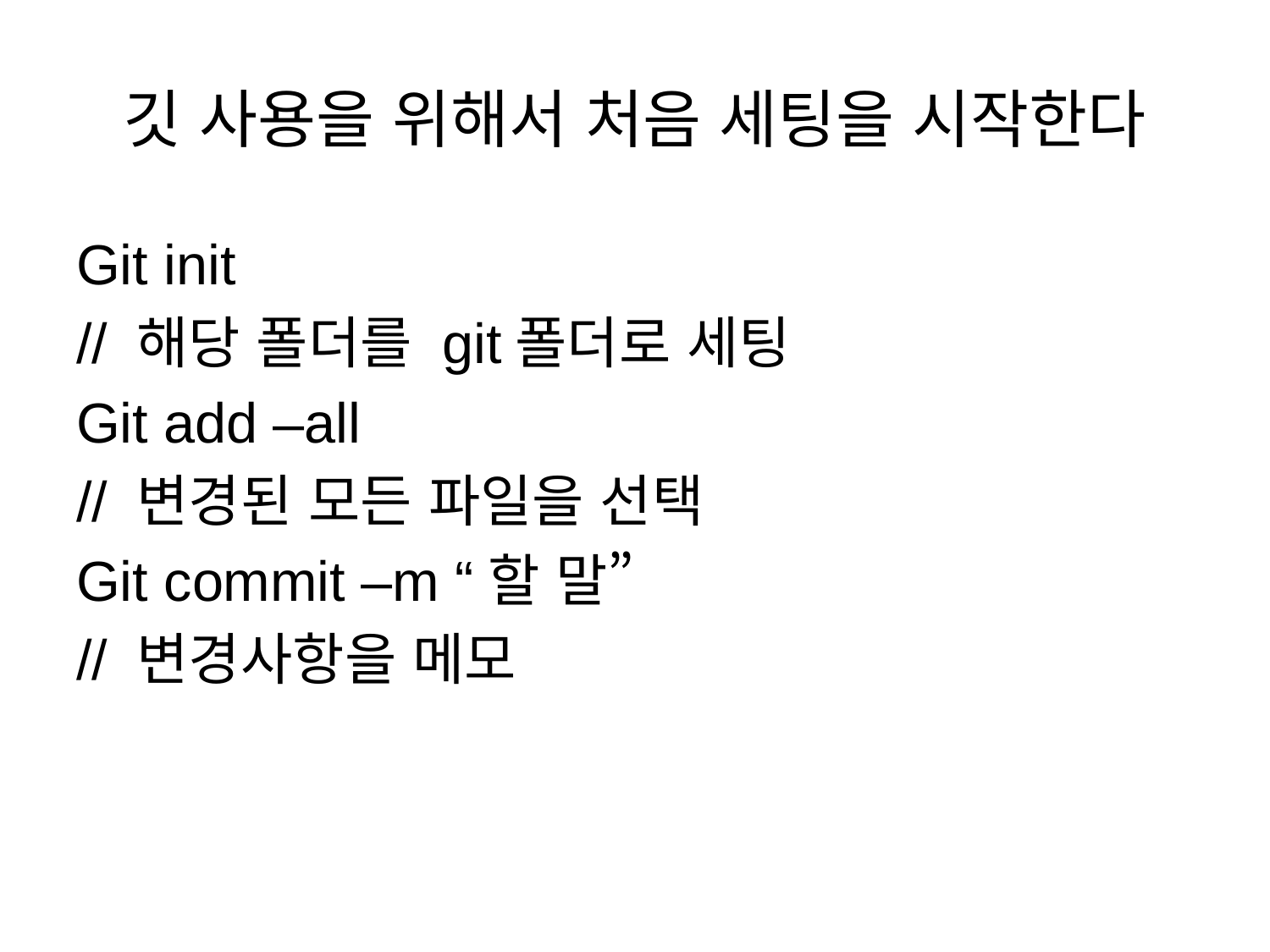

# 깃 사용을 위해서 처음 세팅을 시작한다
Git init
// 해당 폴더를 git폴더로 세팅
Git add –all
// 변경된 모든 파일을 선택
Git commit –m “할 말”
// 변경사항을 메모